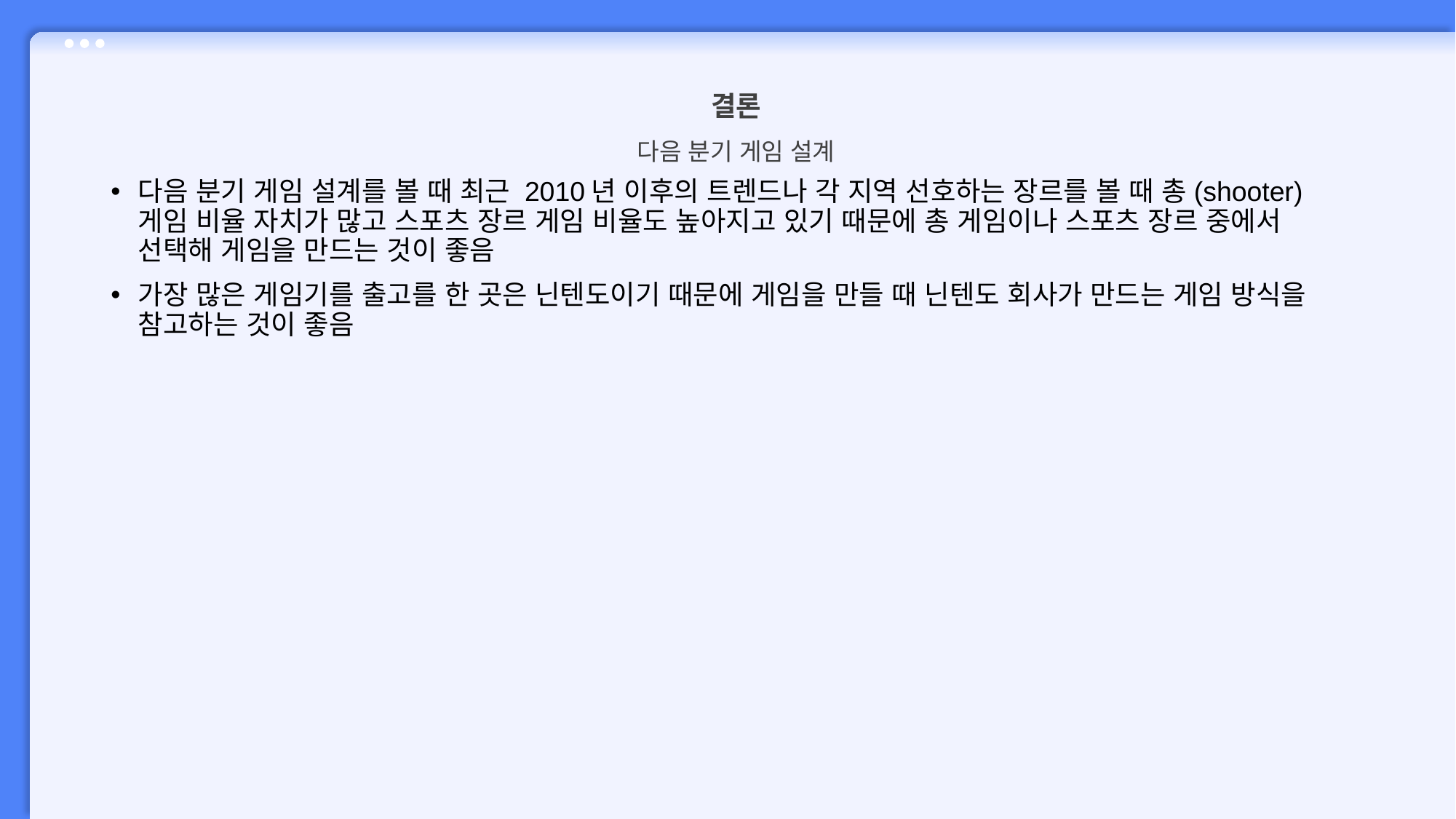

결론
다음 분기 게임 설계
다음 분기 게임 설계를 볼 때 최근 2010년 이후의 트렌드나 각 지역 선호하는 장르를 볼 때 총(shooter)게임 비율 자치가 많고 스포츠 장르 게임 비율도 높아지고 있기 때문에 총 게임이나 스포츠 장르 중에서 선택해 게임을 만드는 것이 좋음
가장 많은 게임기를 출고를 한 곳은 닌텐도이기 때문에 게임을 만들 때 닌텐도 회사가 만드는 게임 방식을 참고하는 것이 좋음